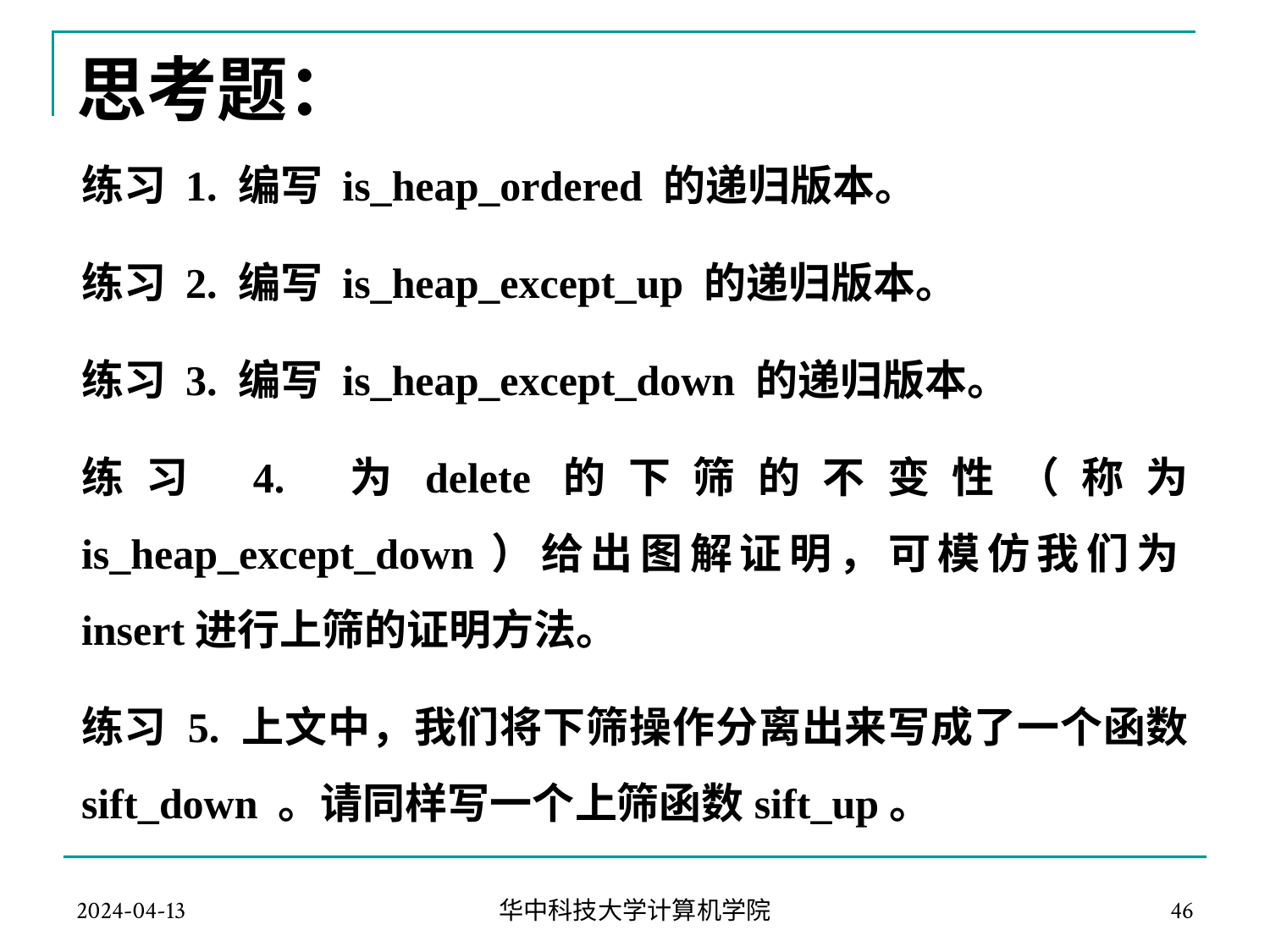

# 思考题：
练习 1. 编写 is_heap_ordered 的递归版本。
练习 2. 编写 is_heap_except_up 的递归版本。
练习 3. 编写 is_heap_except_down 的递归版本。
练习 4. 为delete的下筛的不变性（称为 is_heap_except_down）给出图解证明，可模仿我们为insert进行上筛的证明方法。
练习 5. 上文中，我们将下筛操作分离出来写成了一个函数 sift_down 。请同样写一个上筛函数sift_up。

2024-04-13
华中科技大学计算机学院
46